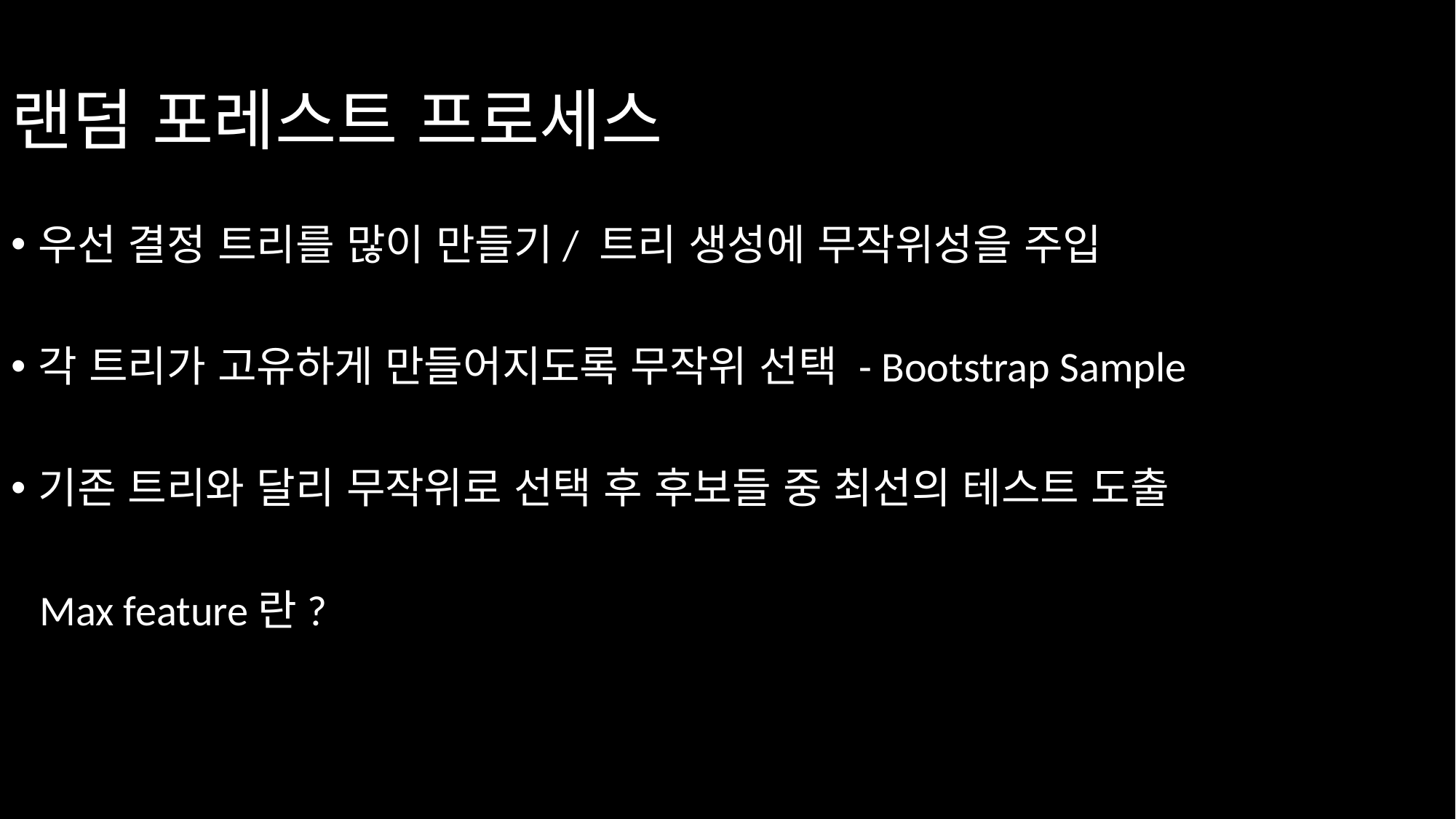

랜덤 포레스트 프로세스
우선 결정 트리를 많이 만들기/ 트리 생성에 무작위성을 주입

각 트리가 고유하게 만들어지도록 무작위 선택 - Bootstrap Sample

기존 트리와 달리 무작위로 선택 후 후보들 중 최선의 테스트 도출

   Max feature란?